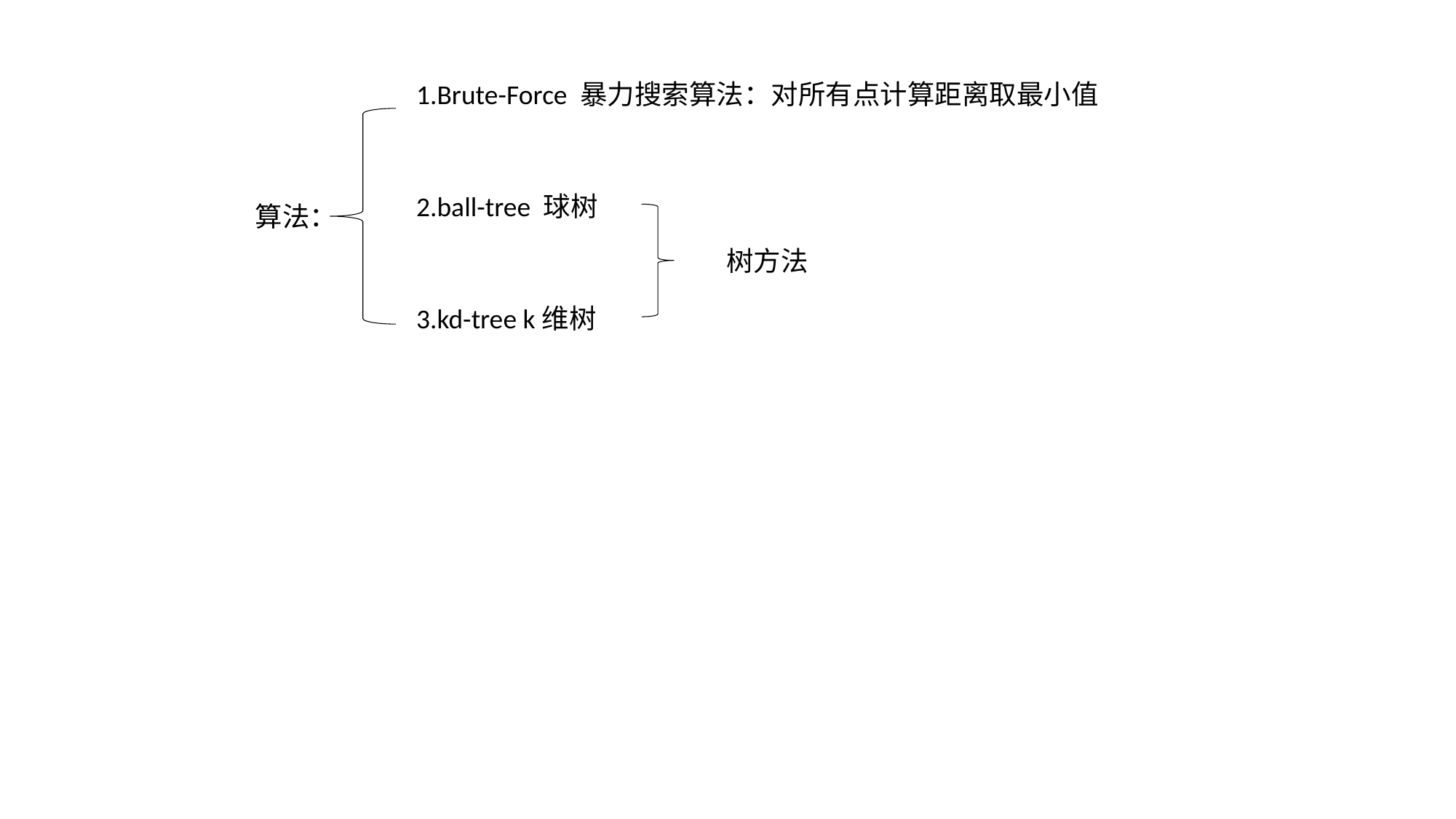

1.Brute-Force 暴力搜索算法：对所有点计算距离取最小值

2.ball-tree 球树
算法：

树方法
3.kd-tree k维树